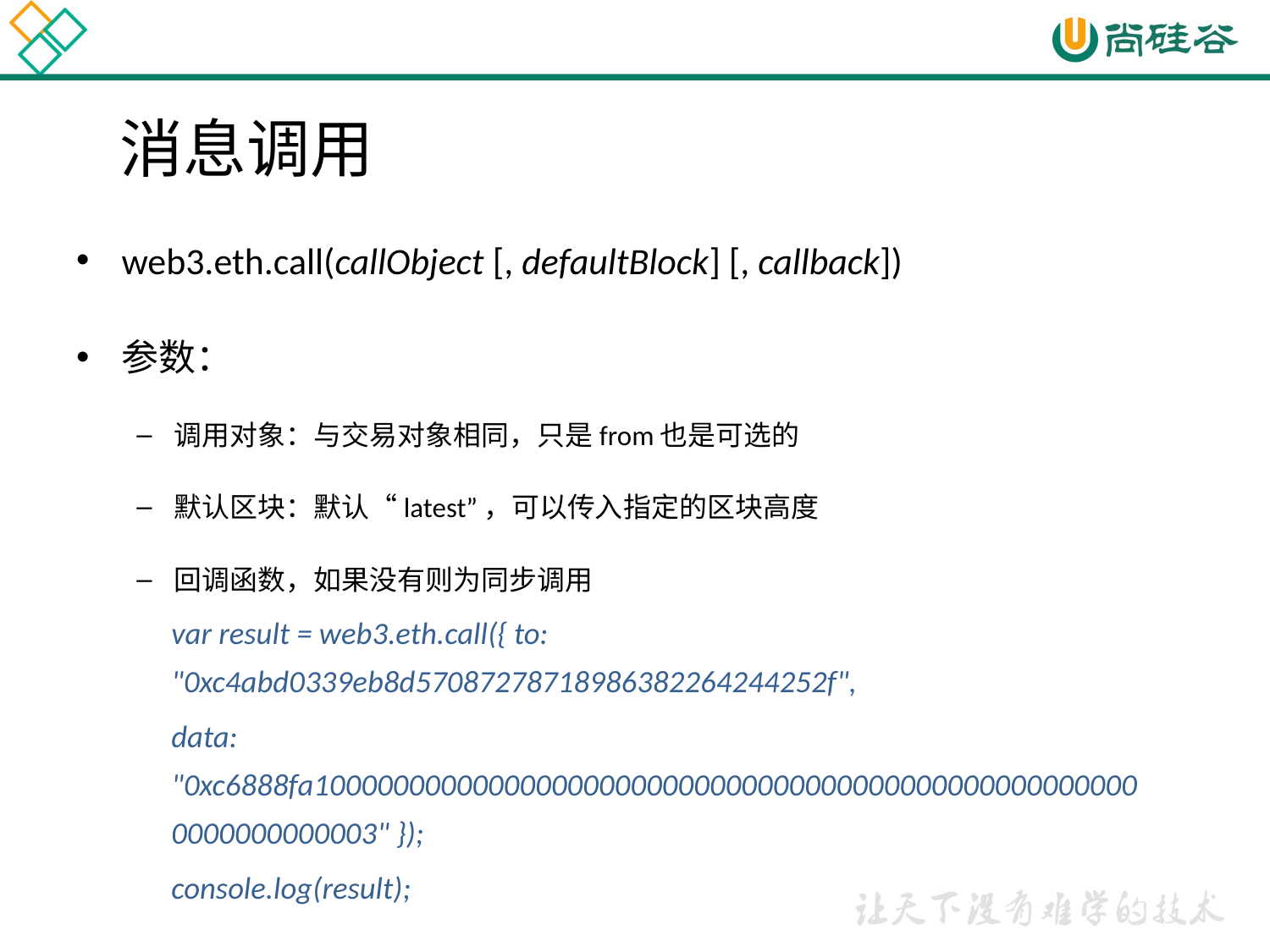

# 消息调用
web3.eth.call(callObject [, defaultBlock] [, callback])
参数：
调用对象：与交易对象相同，只是from也是可选的
默认区块：默认“latest”，可以传入指定的区块高度
回调函数，如果没有则为同步调用
var result = web3.eth.call({ to: 	"0xc4abd0339eb8d57087278718986382264244252f",
	data: 					"0xc6888fa1000000000000000000000000000000000000000000000000000		0000000000003" });
console.log(result);